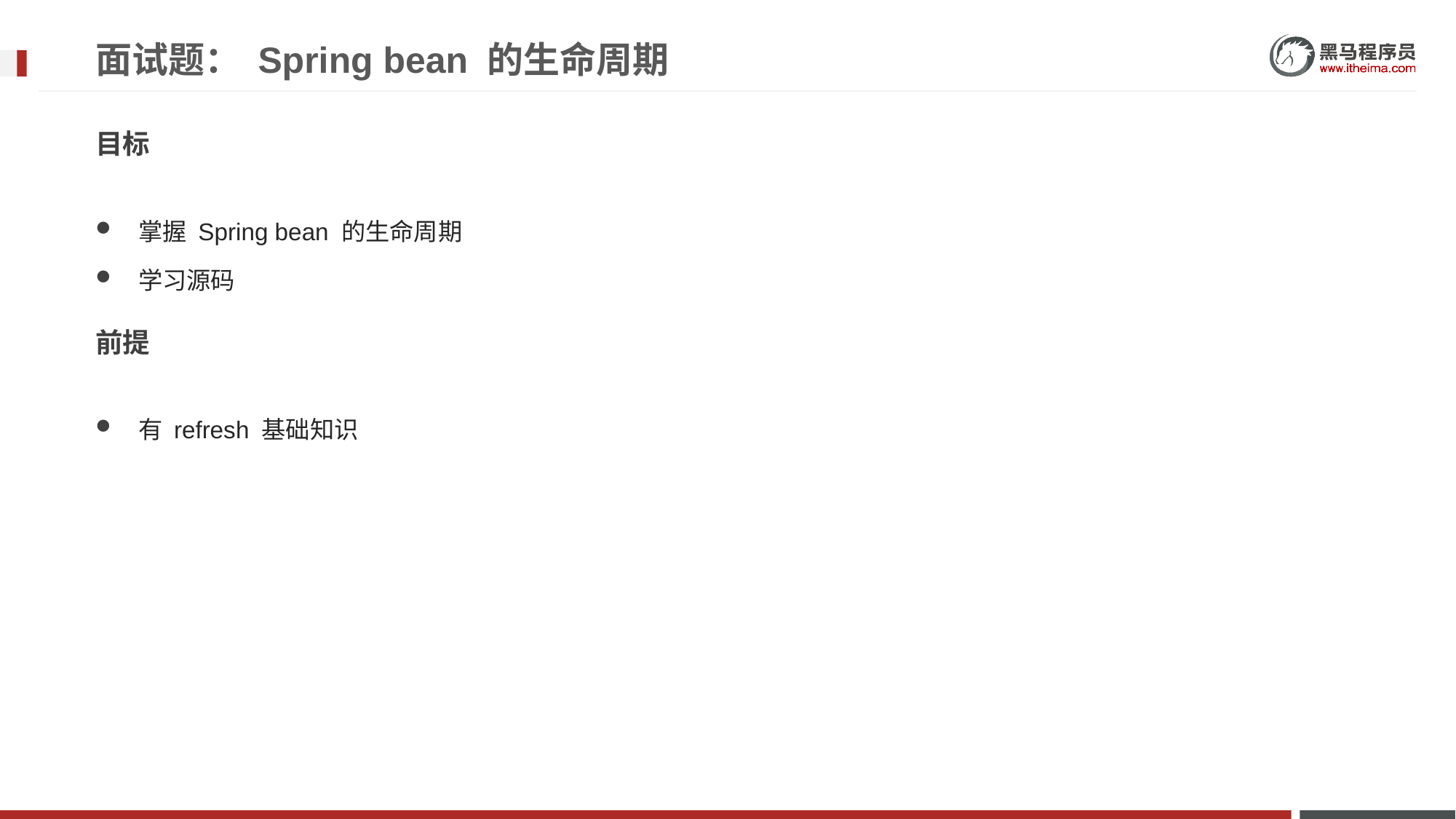

# 面试题： Spring bean 的生命周期
目标
掌握 Spring bean 的生命周期
学习源码
前提
有 refresh 基础知识